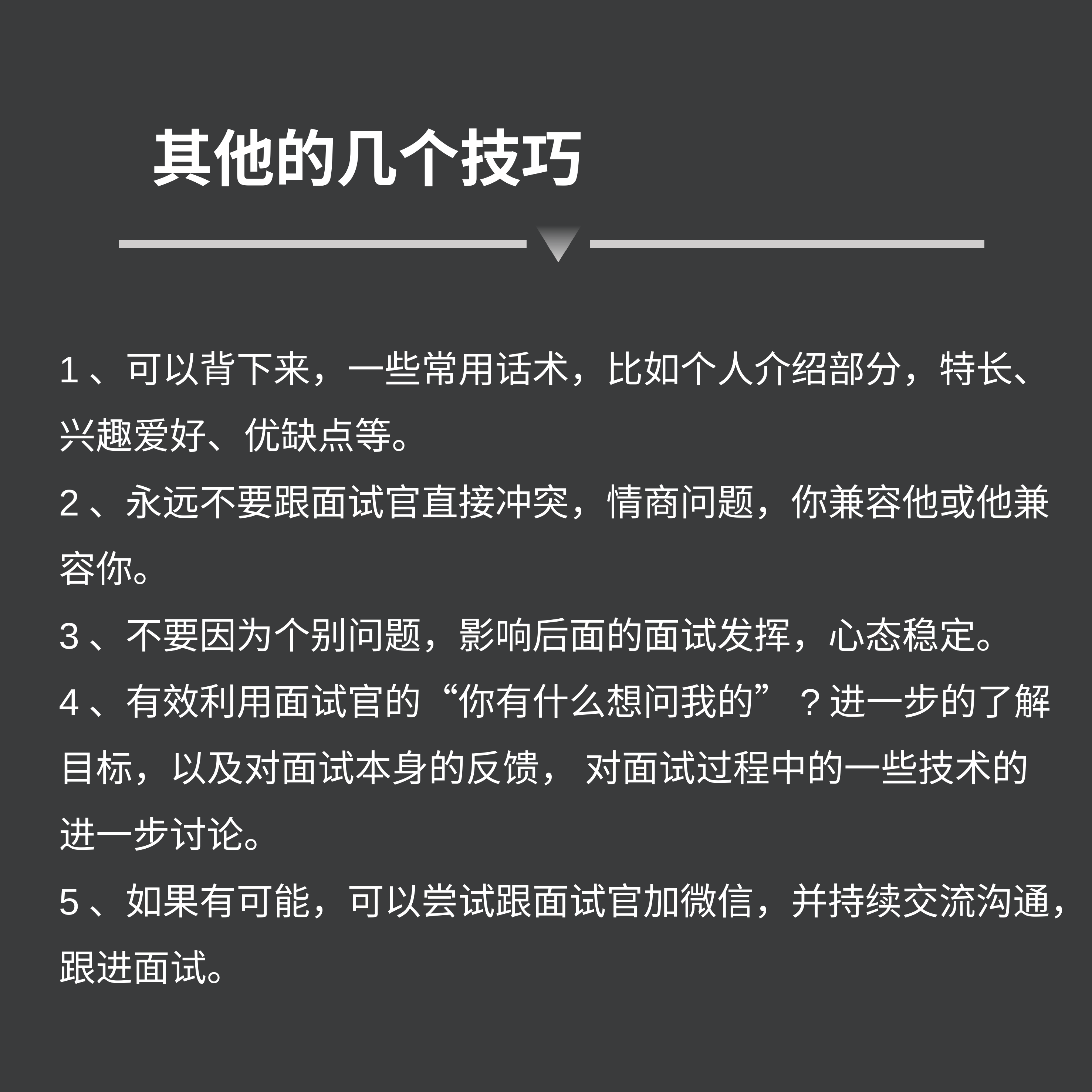

其他的几个技巧

1、可以背下来，一些常用话术，比如个人介绍部分，特长、兴趣爱好、优缺点等。
2、永远不要跟面试官直接冲突，情商问题，你兼容他或他兼容你。
3、不要因为个别问题，影响后面的面试发挥，心态稳定。
4、有效利用面试官的“你有什么想问我的”?进一步的了解目标，以及对面试本身的反馈， 对面试过程中的一些技术的进一步讨论。
5、如果有可能，可以尝试跟面试官加微信，并持续交流沟通，跟进面试。